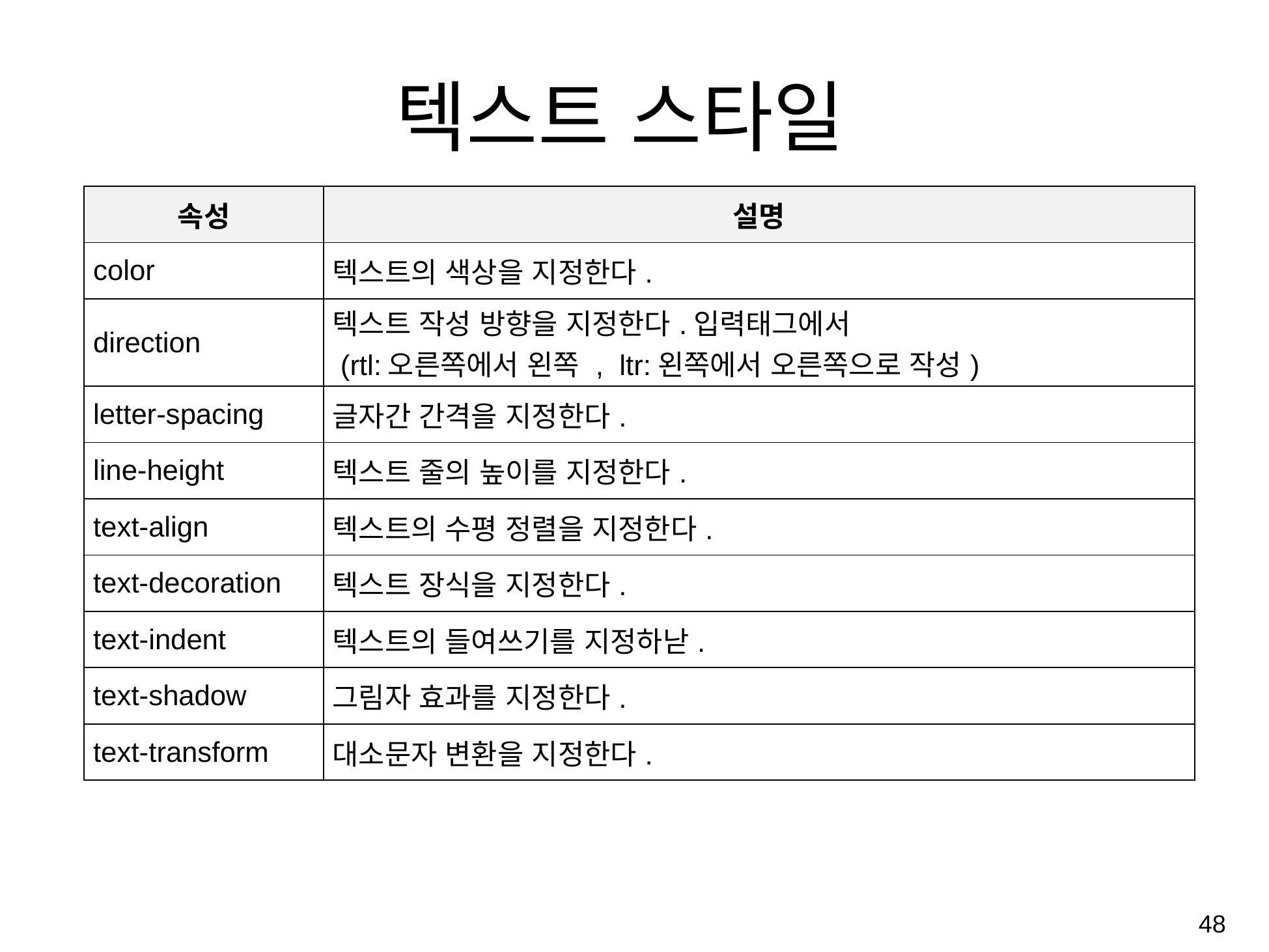

# 텍스트 스타일
| 속성 | 설명 |
| --- | --- |
| color | 텍스트의 색상을 지정한다. |
| direction | 텍스트 작성 방향을 지정한다.입력태그에서 (rtl:오른쪽에서 왼쪽 , ltr:왼쪽에서 오른쪽으로 작성) |
| letter-spacing | 글자간 간격을 지정한다. |
| line-height | 텍스트 줄의 높이를 지정한다. |
| text-align | 텍스트의 수평 정렬을 지정한다. |
| text-decoration | 텍스트 장식을 지정한다. |
| text-indent | 텍스트의 들여쓰기를 지정하낟. |
| text-shadow | 그림자 효과를 지정한다. |
| text-transform | 대소문자 변환을 지정한다. |
48